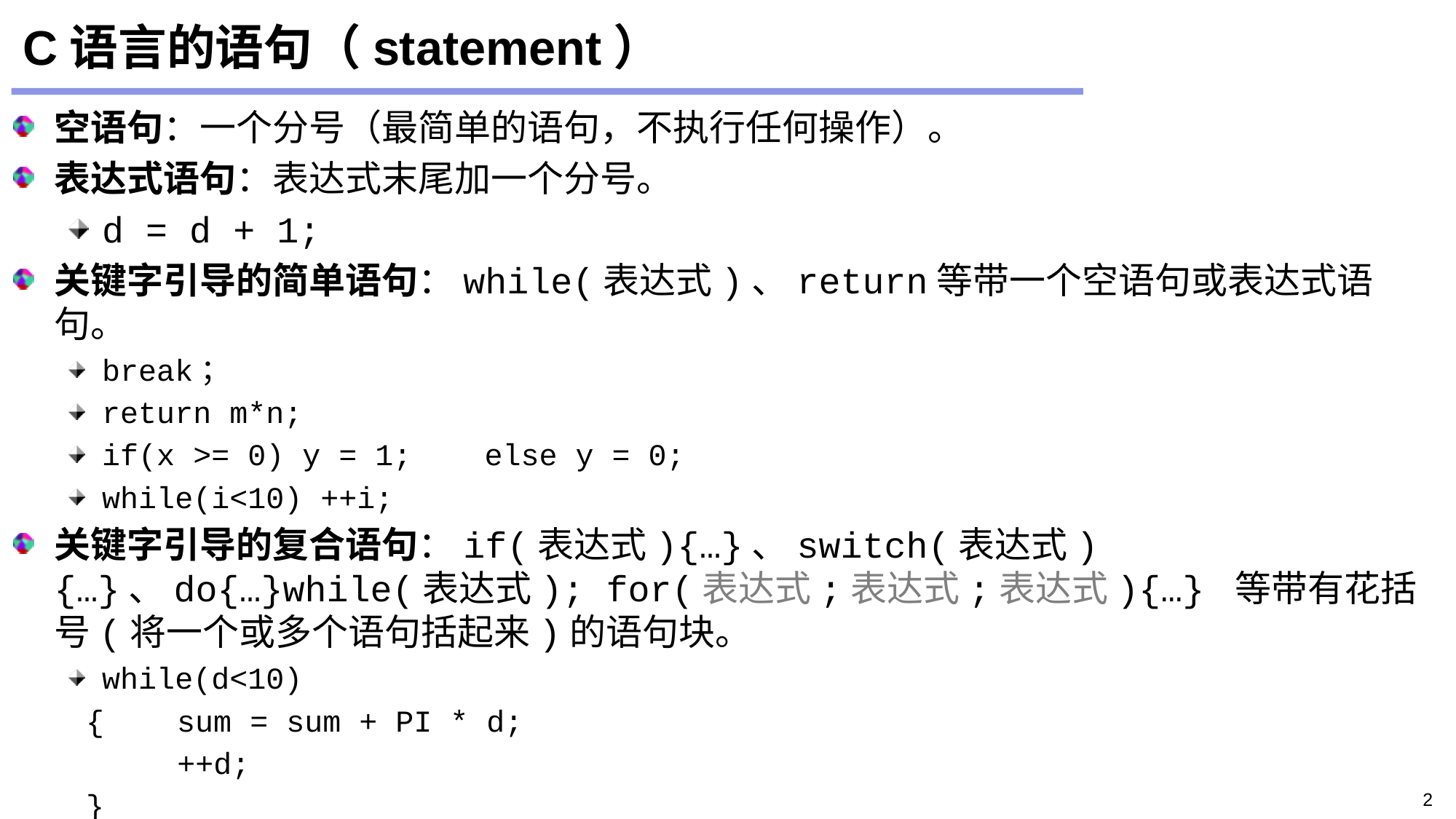

# C语言的语句（statement）
空语句：一个分号（最简单的语句，不执行任何操作）。
表达式语句：表达式末尾加一个分号。
d = d + 1;
关键字引导的简单语句：while(表达式)、return等带一个空语句或表达式语句。
break；
return m*n;
if(x >= 0) y = 1;    else y = 0;
while(i<10) ++i;
关键字引导的复合语句：if(表达式){…}、switch(表达式){…}、do{…}while(表达式); for(表达式;表达式;表达式){…} 等带有花括号(将一个或多个语句括起来)的语句块。
while(d<10)
 {    sum = sum + PI * d;
      ++d;
 }
2